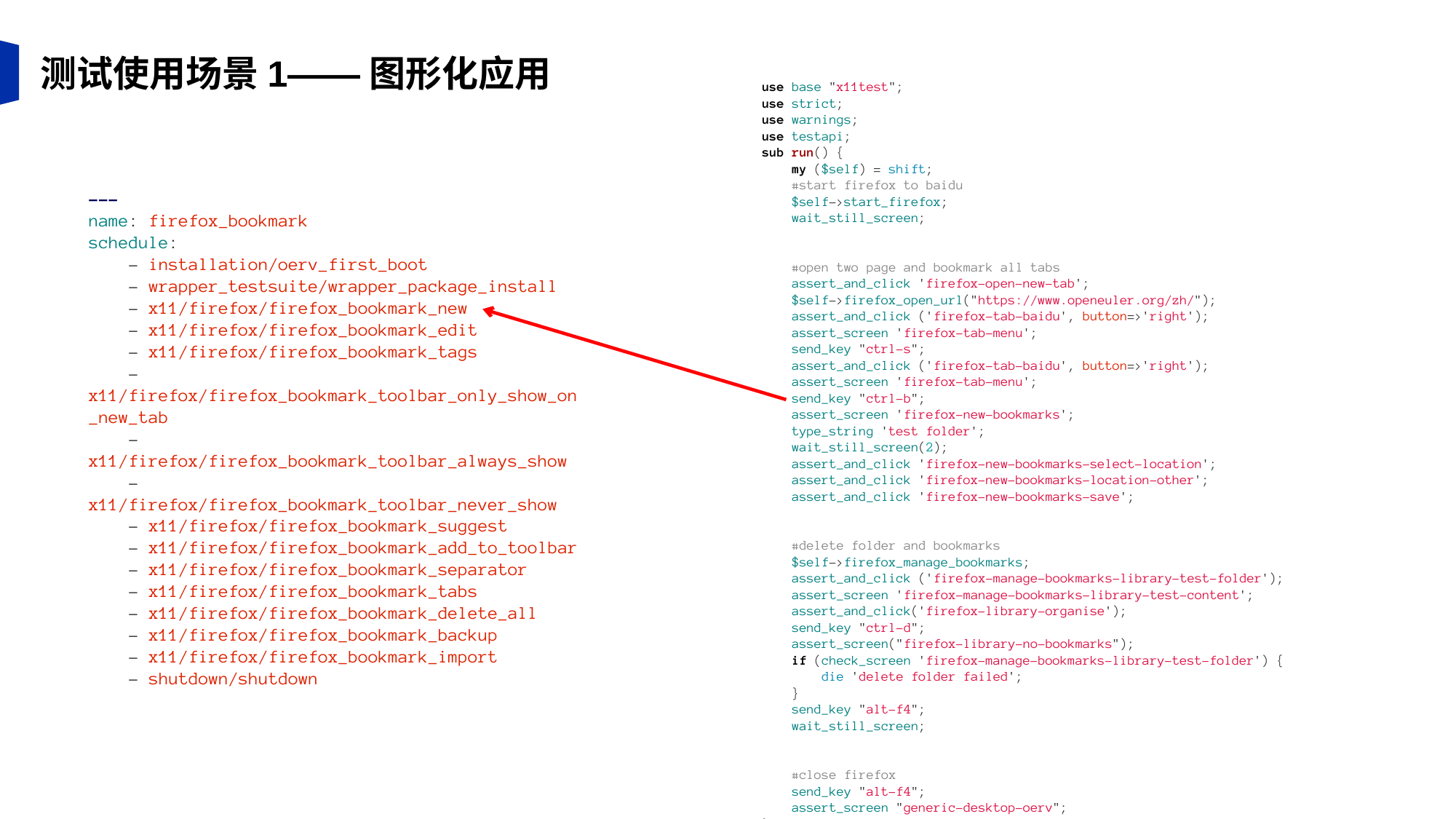

测试使用场景1——图形化应用

use base "x11test";
use strict;
use warnings;
use testapi;
sub run() {
    my ($self) = shift;
    #start firefox to baidu
    $self->start_firefox;
    wait_still_screen;

    #open two page and bookmark all tabs
    assert_and_click 'firefox-open-new-tab';
    $self->firefox_open_url("https://www.openeuler.org/zh/");
    assert_and_click ('firefox-tab-baidu', button=>'right');
    assert_screen 'firefox-tab-menu';
    send_key "ctrl-s";
    assert_and_click ('firefox-tab-baidu', button=>'right');
    assert_screen 'firefox-tab-menu';
    send_key "ctrl-b";
    assert_screen 'firefox-new-bookmarks';
    type_string 'test folder';
    wait_still_screen(2);
    assert_and_click 'firefox-new-bookmarks-select-location';
    assert_and_click 'firefox-new-bookmarks-location-other';
    assert_and_click 'firefox-new-bookmarks-save';

    #delete folder and bookmarks
    $self->firefox_manage_bookmarks;
    assert_and_click ('firefox-manage-bookmarks-library-test-folder');
    assert_screen 'firefox-manage-bookmarks-library-test-content';
    assert_and_click('firefox-library-organise');
    send_key "ctrl-d";
    assert_screen("firefox-library-no-bookmarks");
    if (check_screen 'firefox-manage-bookmarks-library-test-folder') {
        die 'delete folder failed';
    }
    send_key "alt-f4";
    wait_still_screen;

    #close firefox
    send_key "alt-f4";
    assert_screen "generic-desktop-oerv";
}
1;
---
name: firefox_bookmark
schedule:
    - installation/oerv_first_boot
    - wrapper_testsuite/wrapper_package_install
    - x11/firefox/firefox_bookmark_new
    - x11/firefox/firefox_bookmark_edit
    - x11/firefox/firefox_bookmark_tags
    - x11/firefox/firefox_bookmark_toolbar_only_show_on_new_tab
    - x11/firefox/firefox_bookmark_toolbar_always_show
    - x11/firefox/firefox_bookmark_toolbar_never_show
    - x11/firefox/firefox_bookmark_suggest
    - x11/firefox/firefox_bookmark_add_to_toolbar
    - x11/firefox/firefox_bookmark_separator
    - x11/firefox/firefox_bookmark_tabs
    - x11/firefox/firefox_bookmark_delete_all
    - x11/firefox/firefox_bookmark_backup
    - x11/firefox/firefox_bookmark_import
    - shutdown/shutdown